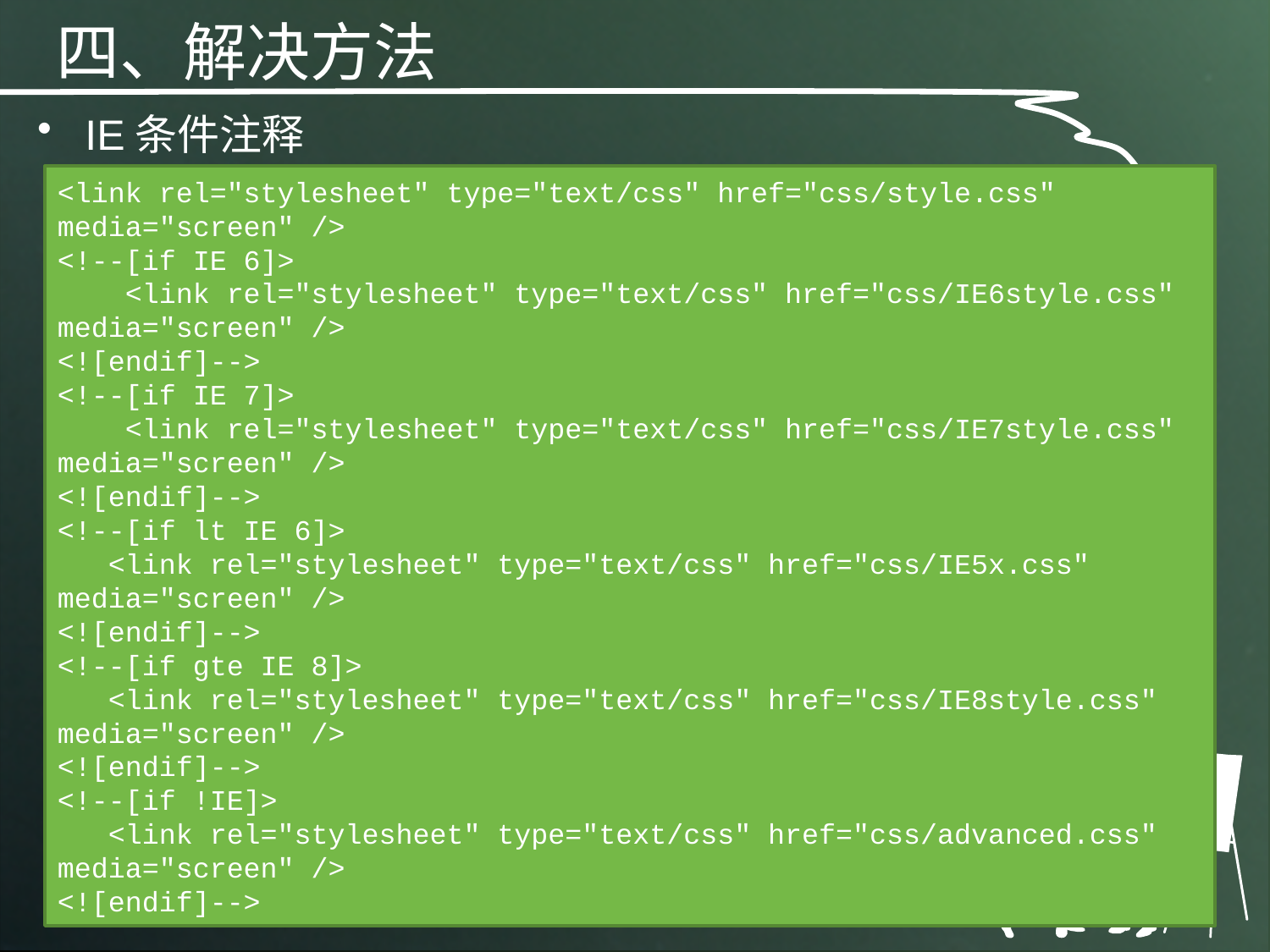

四、解决方法
IE条件注释

<link rel="stylesheet" type="text/css" href="css/style.css" media="screen" />
<!--[if IE 6]>
    <link rel="stylesheet" type="text/css" href="css/IE6style.css" media="screen" />
<![endif]-->
<!--[if IE 7]>
    <link rel="stylesheet" type="text/css" href="css/IE7style.css" media="screen" />
<![endif]-->
<!--[if lt IE 6]>
   <link rel="stylesheet" type="text/css" href="css/IE5x.css" media="screen" />
<![endif]-->
<!--[if gte IE 8]>
   <link rel="stylesheet" type="text/css" href="css/IE8style.css" media="screen" />
<![endif]-->
<!--[if !IE]>
   <link rel="stylesheet" type="text/css" href="css/advanced.css" media="screen" />
<![endif]-->